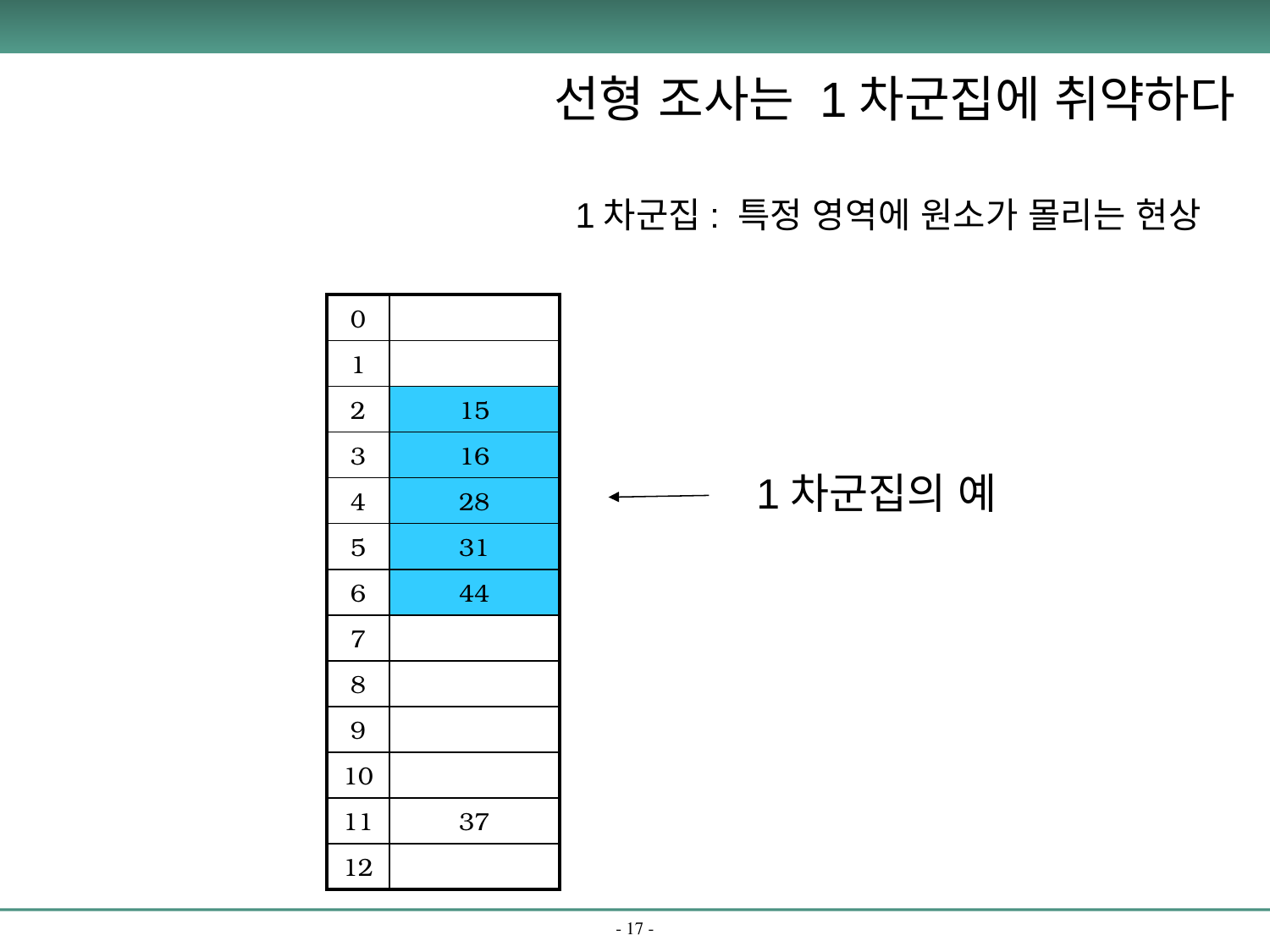

선형 조사는 1차군집에 취약하다
1차군집: 특정 영역에 원소가 몰리는 현상
| 0 |  |
| --- | --- |
| 1 |  |
| 2 | 15 |
| 3 | 16 |
| 4 | 28 |
| 5 | 31 |
| 6 | 44 |
| 7 |  |
| 8 |  |
| 9 |  |
| 10 |  |
| 11 | 37 |
| 12 |  |
1차군집의 예